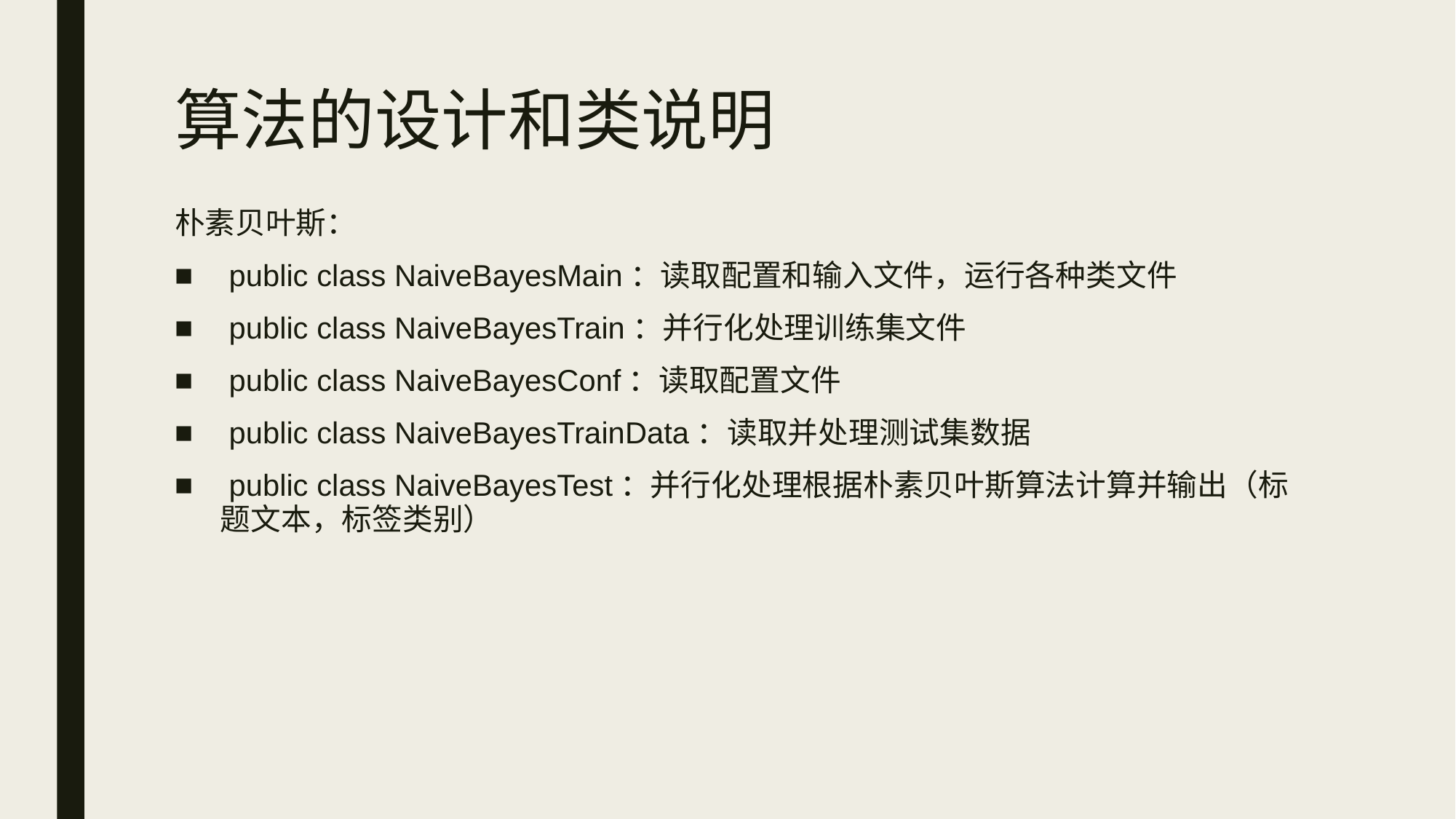

# 算法的设计和类说明
朴素贝叶斯：
 public class NaiveBayesMain：读取配置和输入文件，运行各种类文件
 public class NaiveBayesTrain：并行化处理训练集文件
 public class NaiveBayesConf：读取配置文件
 public class NaiveBayesTrainData：读取并处理测试集数据
 public class NaiveBayesTest：并行化处理根据朴素贝叶斯算法计算并输出（标题文本，标签类别）